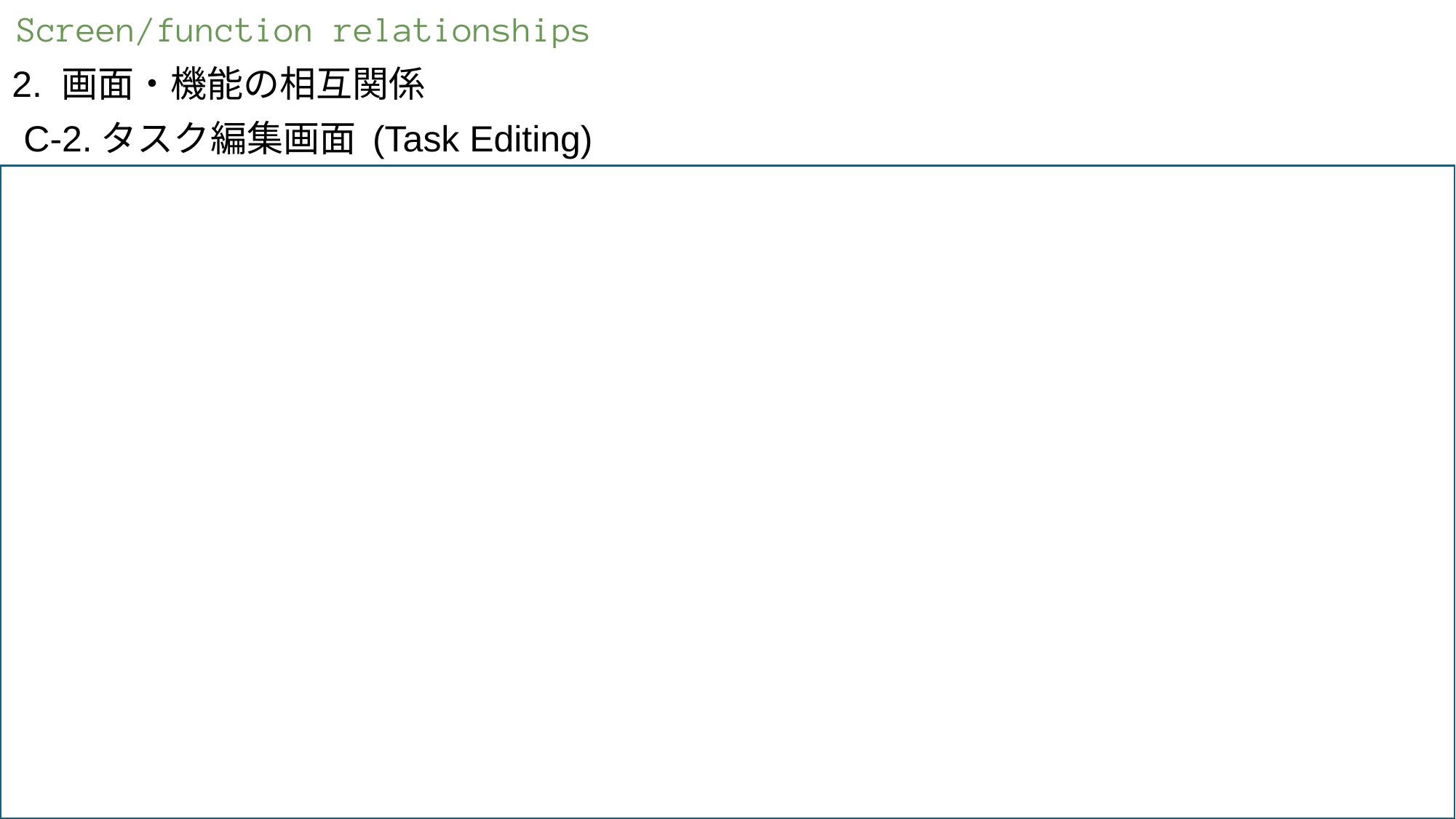

Screen/function relationships
2. 画面・機能の相互関係
C-2.タスク編集画面 (Task Editing)